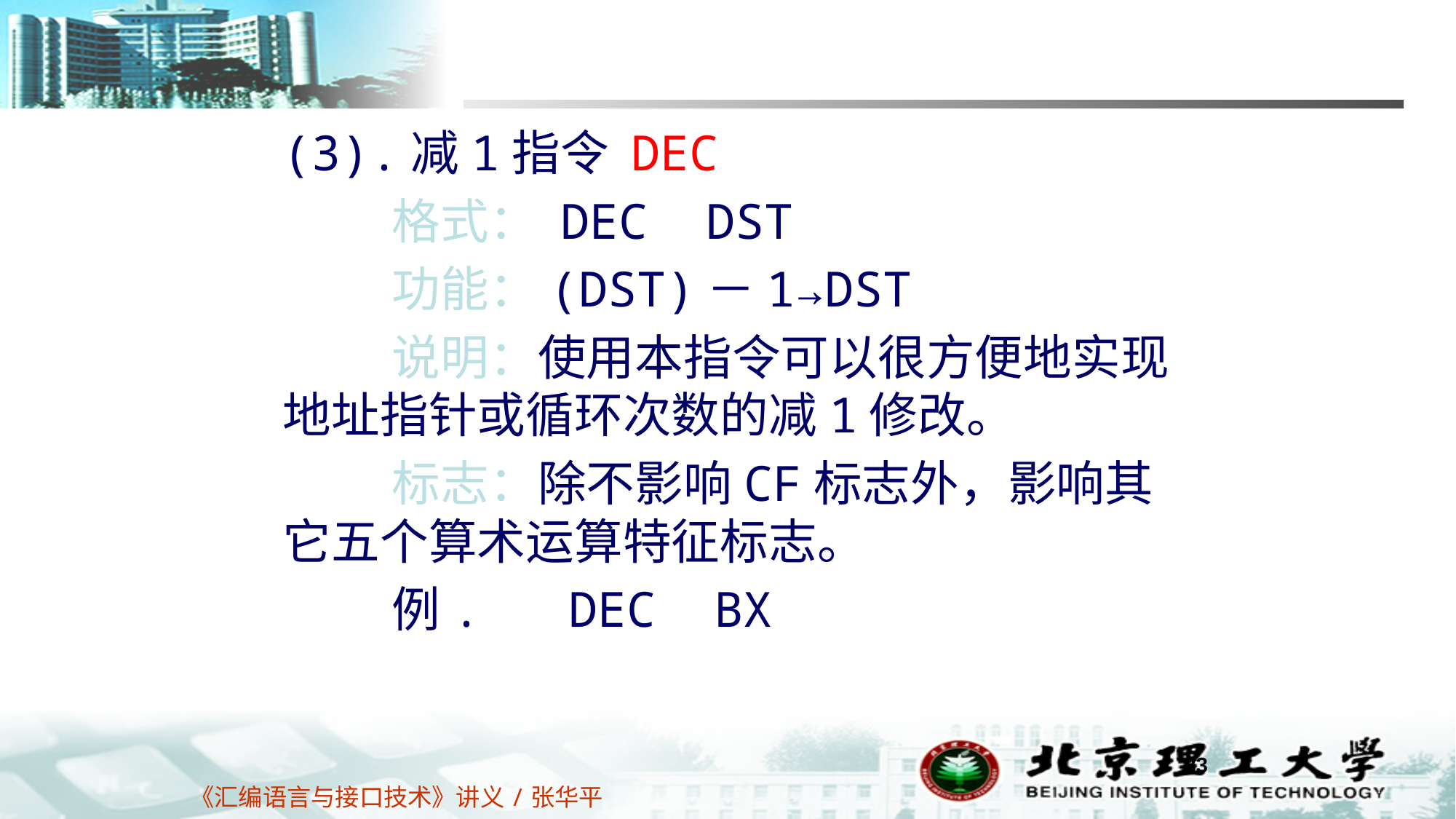

(3).减1指令 DEC
	格式： DEC  DST
	功能：(DST)－1→DST
	说明：使用本指令可以很方便地实现地址指针或循环次数的减1修改。
	标志：除不影响CF标志外，影响其它五个算术运算特征标志。
	例.   DEC  BX
83